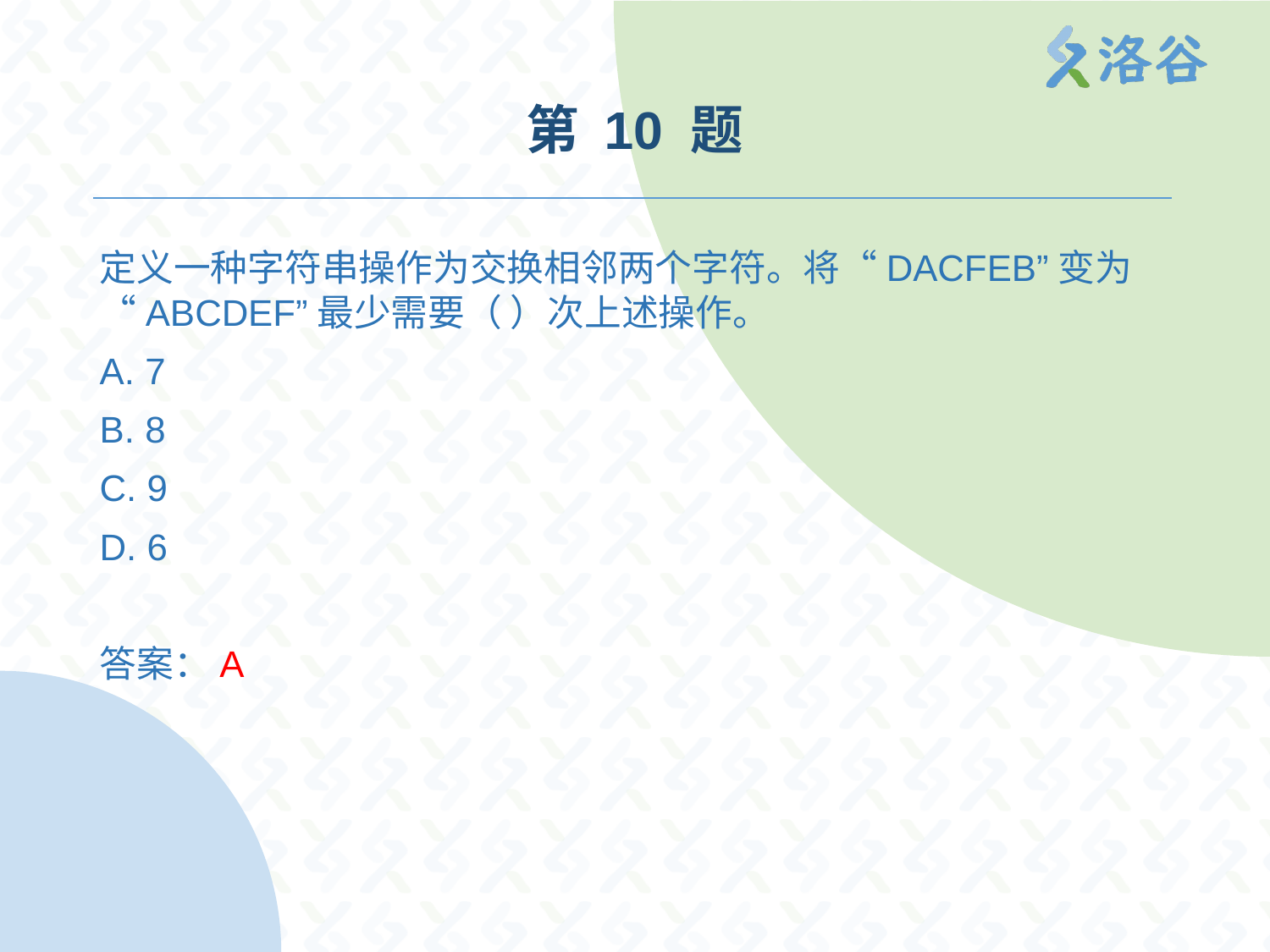

# 第 10 题
定义一种字符串操作为交换相邻两个字符。将“DACFEB”变为 “ABCDEF”最少需要（ ）次上述操作。
A. 7
B. 8
C. 9
D. 6

答案：A